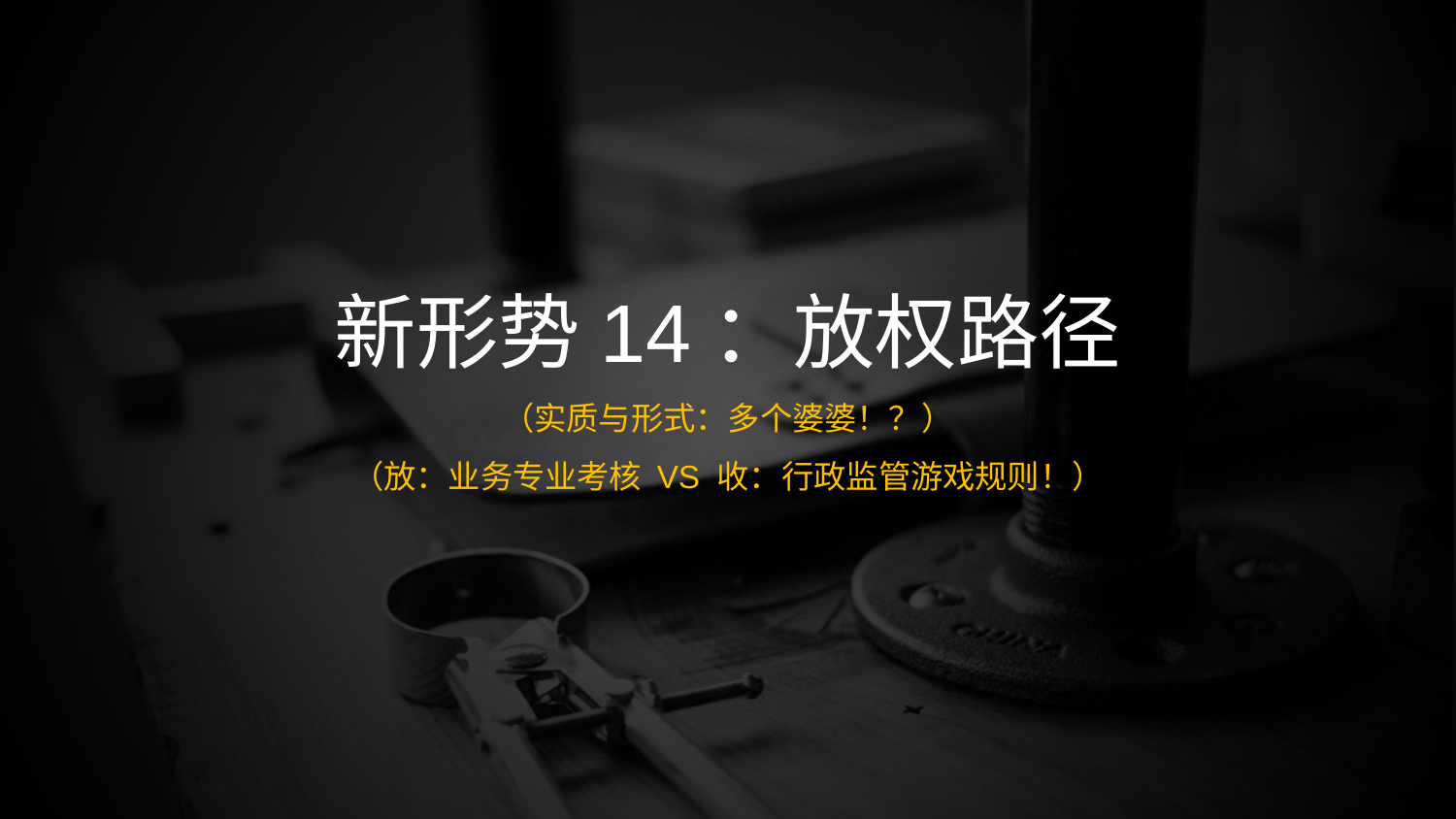

新形势14：放权路径
（实质与形式：多个婆婆！？）
（放：业务专业考核 VS 收：行政监管游戏规则！）